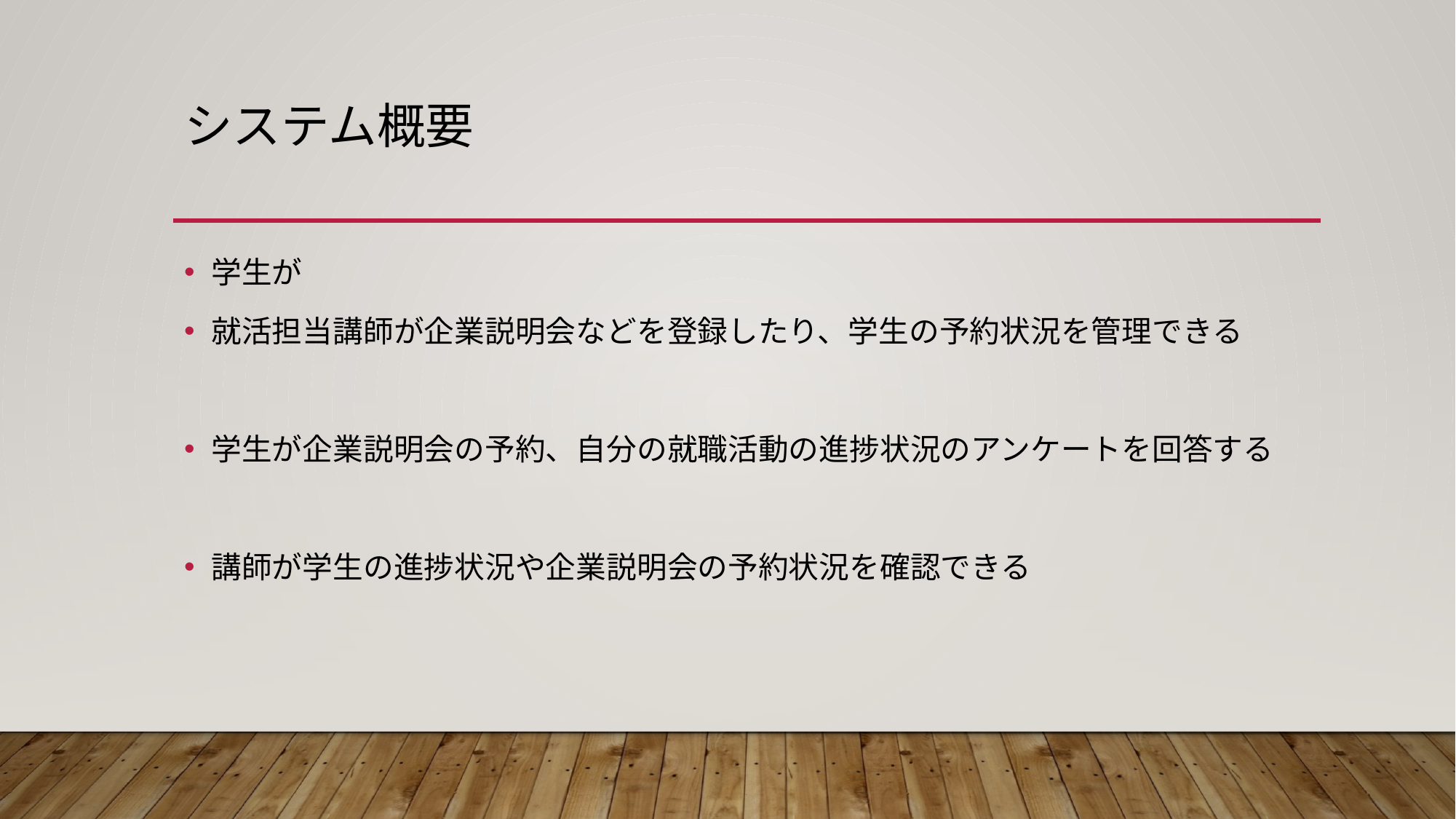

# システム概要
学生が
就活担当講師が企業説明会などを登録したり、学生の予約状況を管理できる

学生が企業説明会の予約、自分の就職活動の進捗状況のアンケートを回答する

講師が学生の進捗状況や企業説明会の予約状況を確認できる